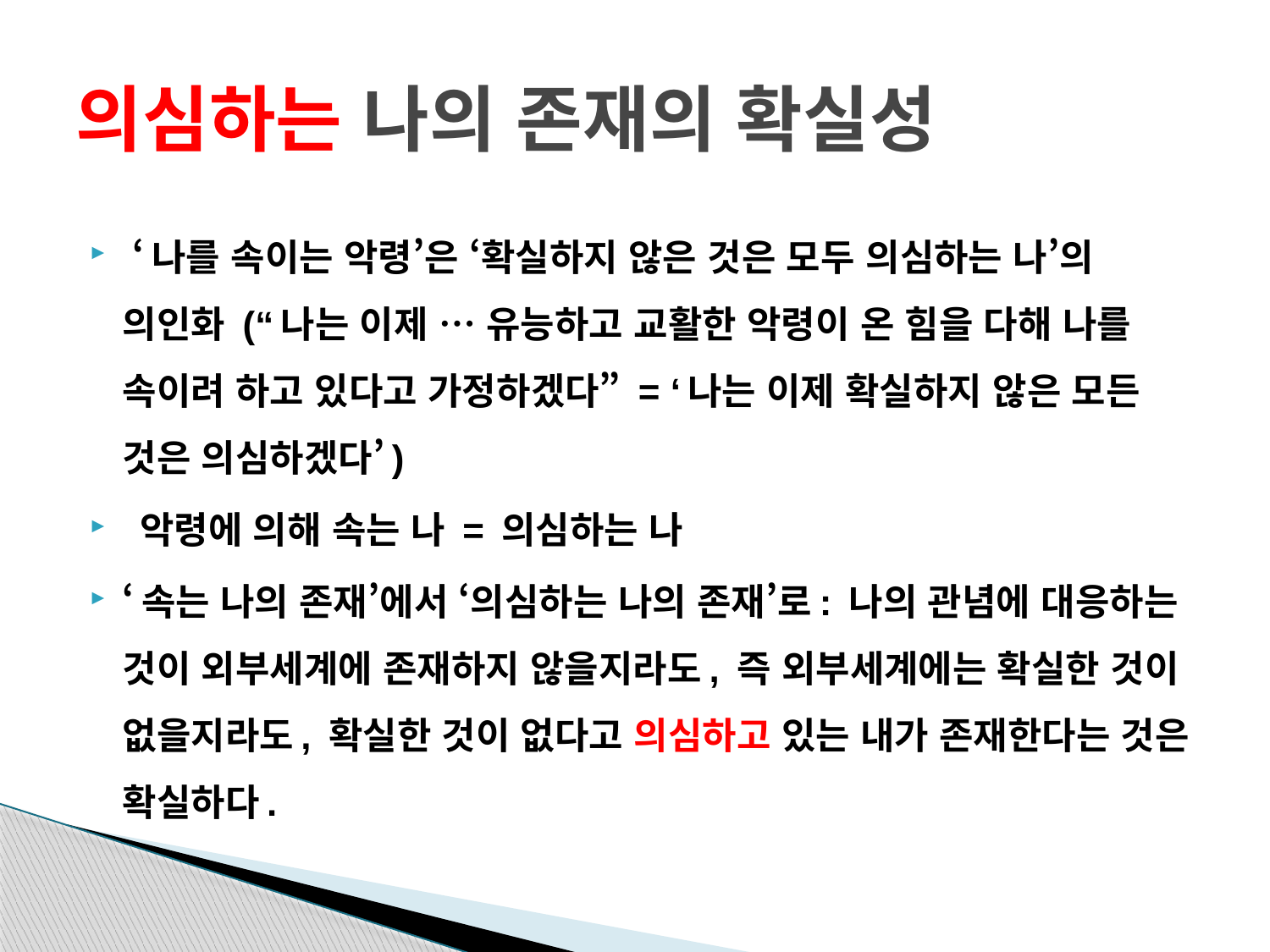

# 의심하는 나의 존재의 확실성
 ‘나를 속이는 악령’은 ‘확실하지 않은 것은 모두 의심하는 나’의 의인화 (“나는 이제 … 유능하고 교활한 악령이 온 힘을 다해 나를 속이려 하고 있다고 가정하겠다” = ‘나는 이제 확실하지 않은 모든 것은 의심하겠다’)
 악령에 의해 속는 나 = 의심하는 나
‘속는 나의 존재’에서 ‘의심하는 나의 존재’로: 나의 관념에 대응하는 것이 외부세계에 존재하지 않을지라도, 즉 외부세계에는 확실한 것이 없을지라도, 확실한 것이 없다고 의심하고 있는 내가 존재한다는 것은 확실하다.